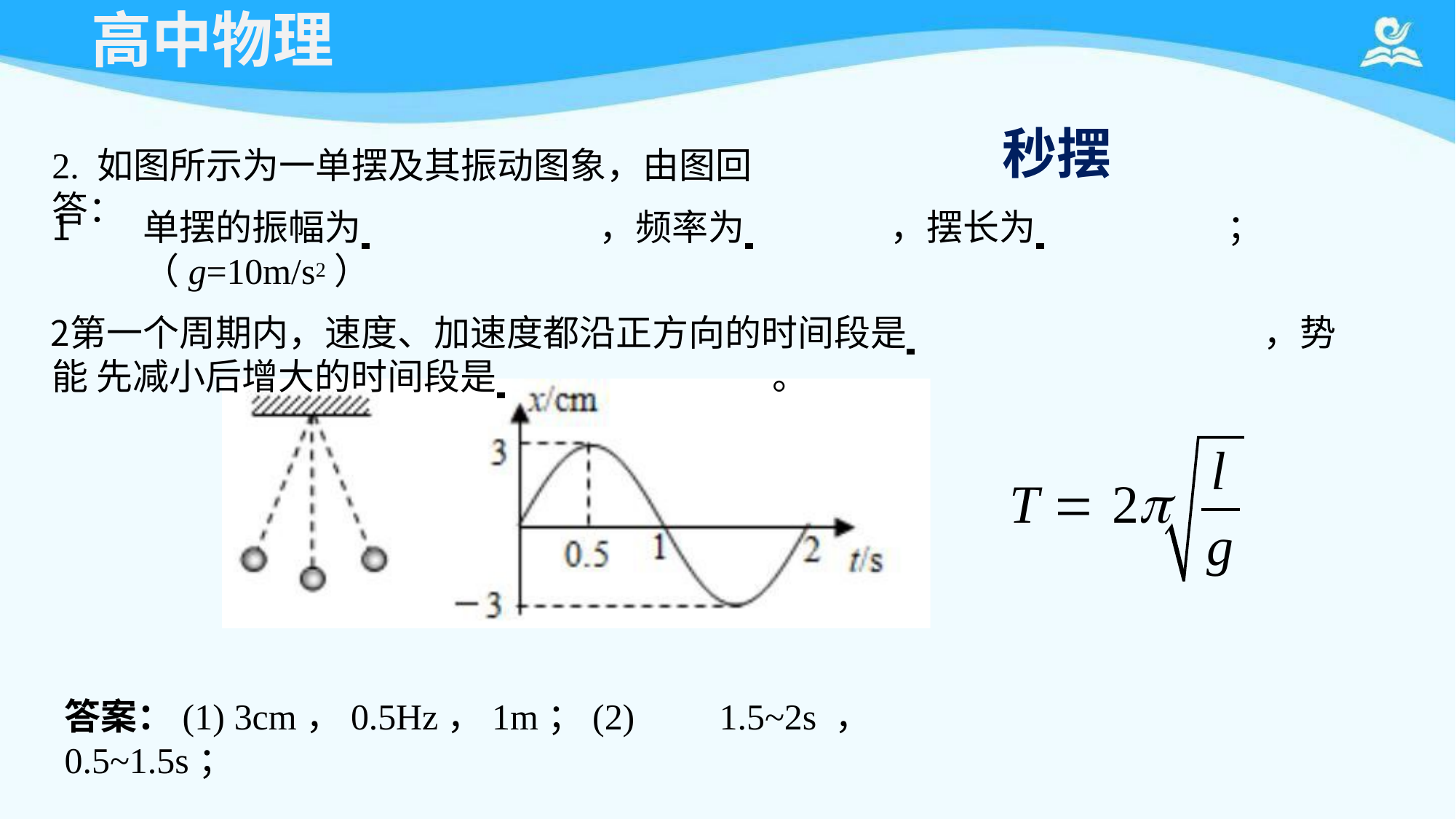

# 高中物理
秒摆
2. 如图所示为一单摆及其振动图象，由图回答：
单摆的振幅为 	，频率为 	，摆长为 	；（g=10m/s2）
第一个周期内，速度、加速度都沿正方向的时间段是 	，势能 先减小后增大的时间段是 	。

l

T = 2π

g

答案：(1) 3cm，0.5Hz，1m；(2)	1.5~2s ，0.5~1.5s；